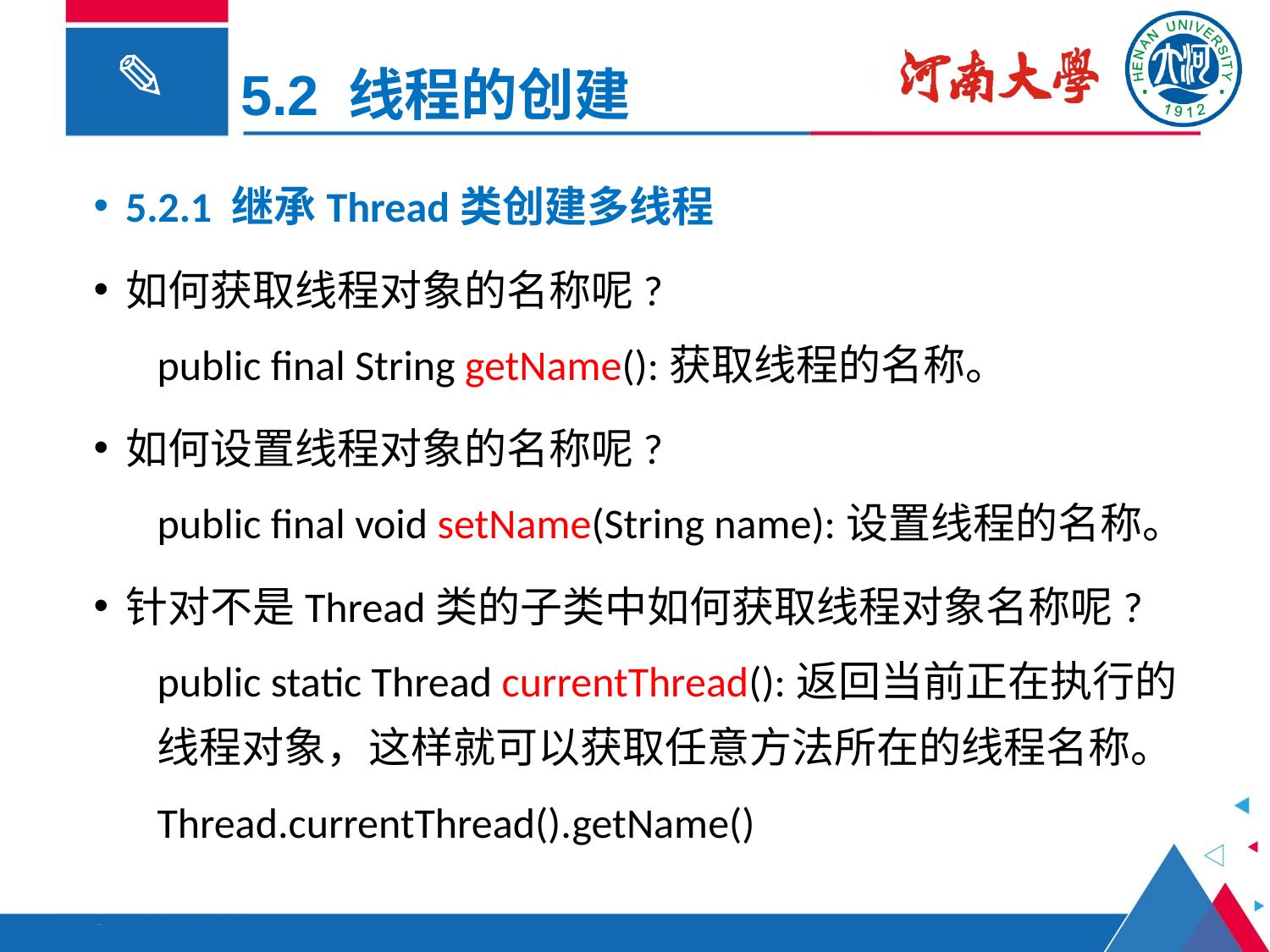

5.2 线程的创建
5.2.1 继承Thread类创建多线程
如何获取线程对象的名称呢?
public final String getName():获取线程的名称。
如何设置线程对象的名称呢?
public final void setName(String name):设置线程的名称。
针对不是Thread类的子类中如何获取线程对象名称呢?
public static Thread currentThread():返回当前正在执行的线程对象，这样就可以获取任意方法所在的线程名称。
Thread.currentThread().getName()